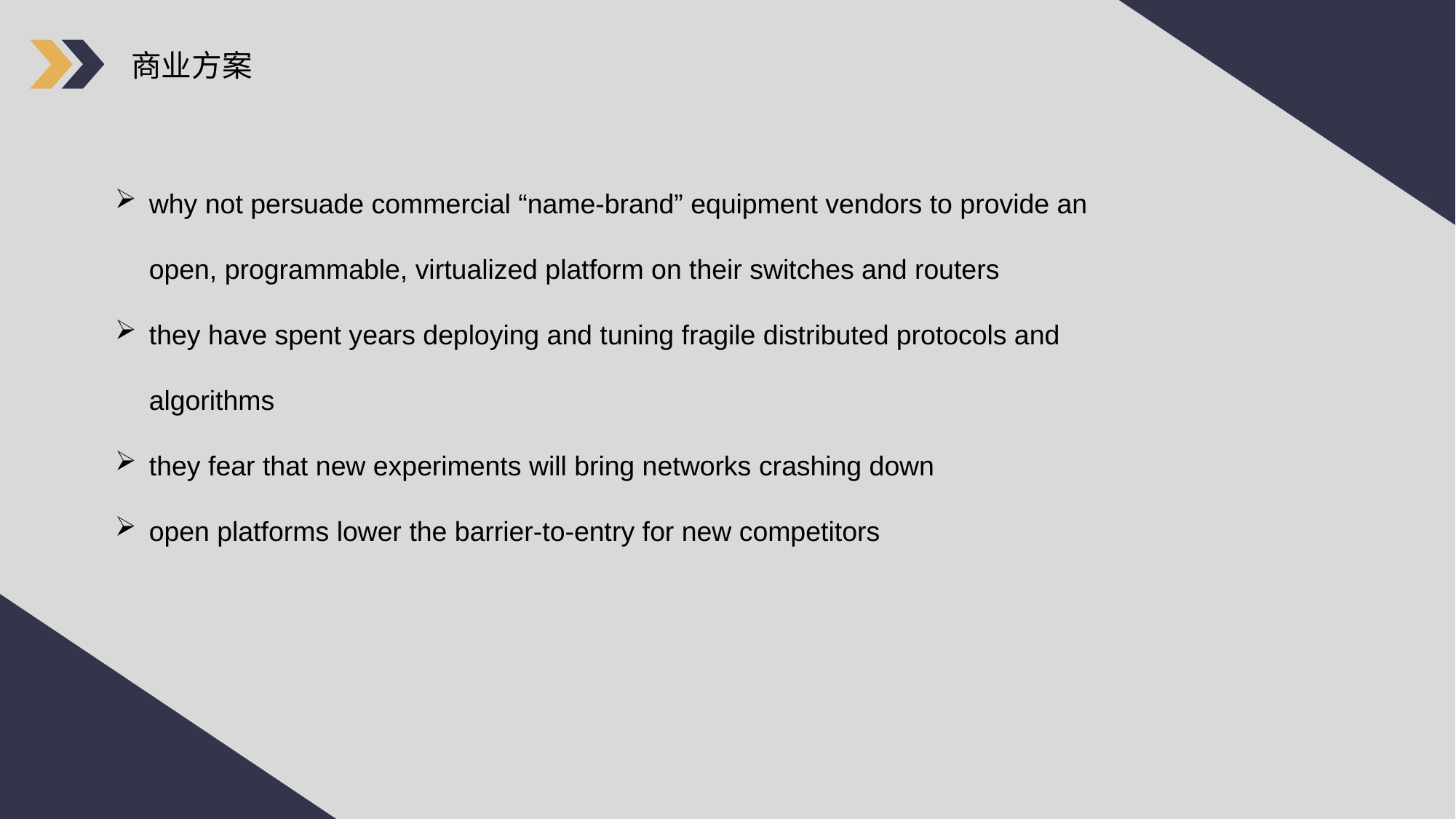

商业方案
why not persuade commercial “name-brand” equipment vendors to provide an open, programmable, virtualized platform on their switches and routers
they have spent years deploying and tuning fragile distributed protocols and algorithms
they fear that new experiments will bring networks crashing down
open platforms lower the barrier-to-entry for new competitors